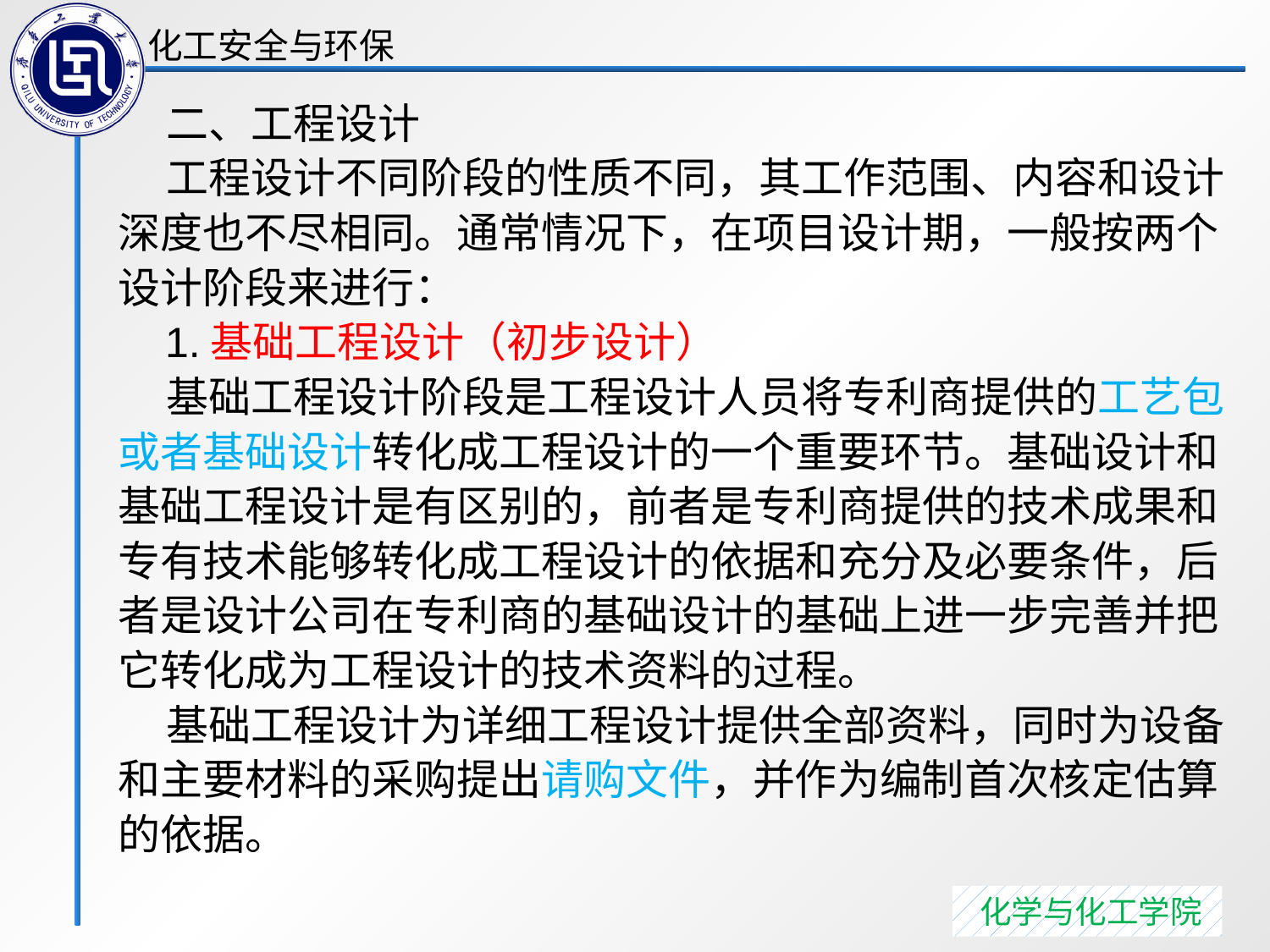

二、工程设计
    工程设计不同阶段的性质不同，其工作范围、内容和设计深度也不尽相同。通常情况下，在项目设计期，一般按两个设计阶段来进行：
    1.基础工程设计（初步设计）
    基础工程设计阶段是工程设计人员将专利商提供的工艺包或者基础设计转化成工程设计的一个重要环节。基础设计和基础工程设计是有区别的，前者是专利商提供的技术成果和专有技术能够转化成工程设计的依据和充分及必要条件，后者是设计公司在专利商的基础设计的基础上进一步完善并把它转化成为工程设计的技术资料的过程。
    基础工程设计为详细工程设计提供全部资料，同时为设备和主要材料的采购提出请购文件，并作为编制首次核定估算的依据。